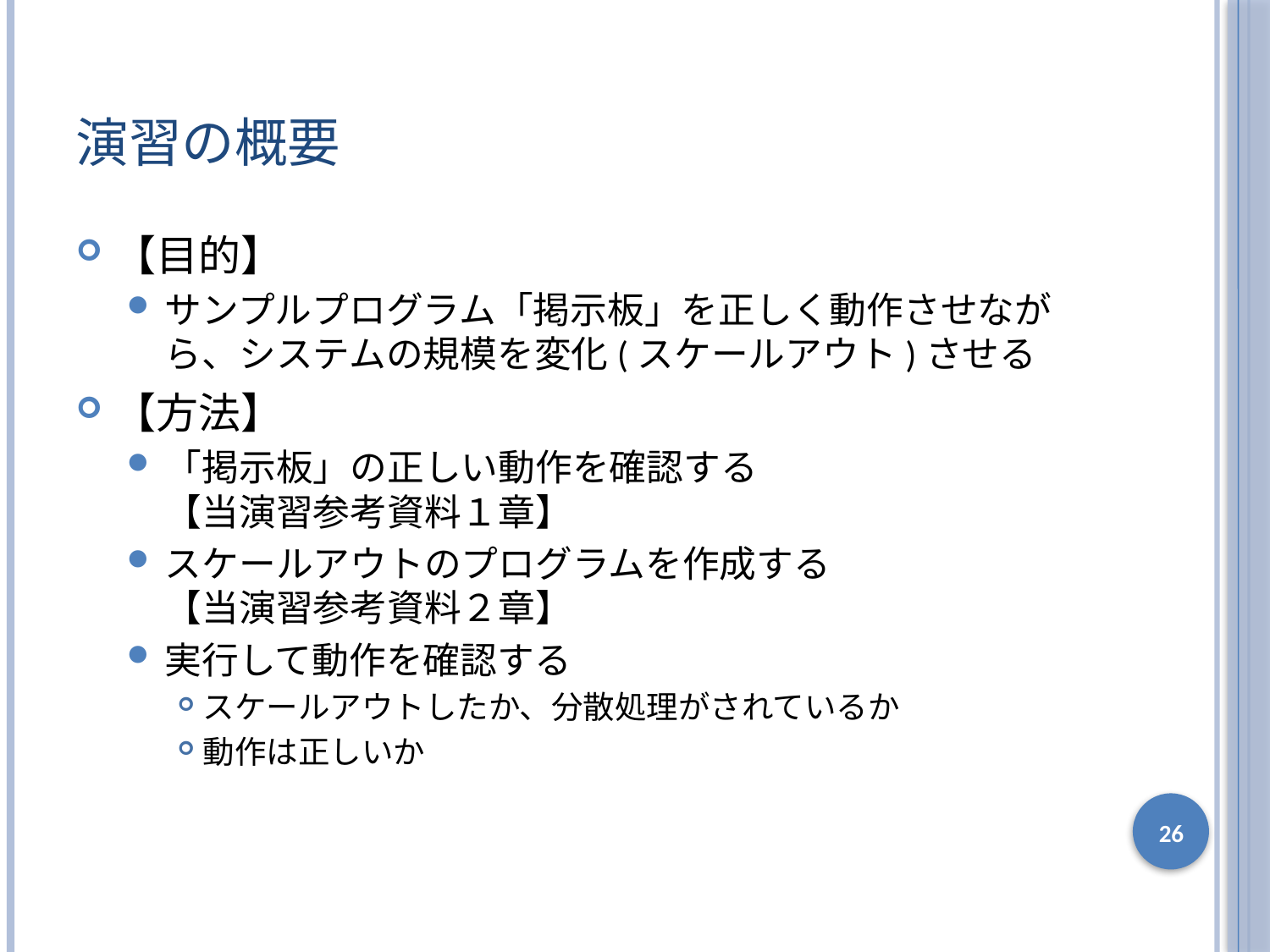

# 演習の概要
【目的】
サンプルプログラム「掲示板」を正しく動作させながら、システムの規模を変化(スケールアウト)させる
【方法】
「掲示板」の正しい動作を確認する
【当演習参考資料１章】
スケールアウトのプログラムを作成する
【当演習参考資料２章】
実行して動作を確認する
スケールアウトしたか、分散処理がされているか
動作は正しいか
26